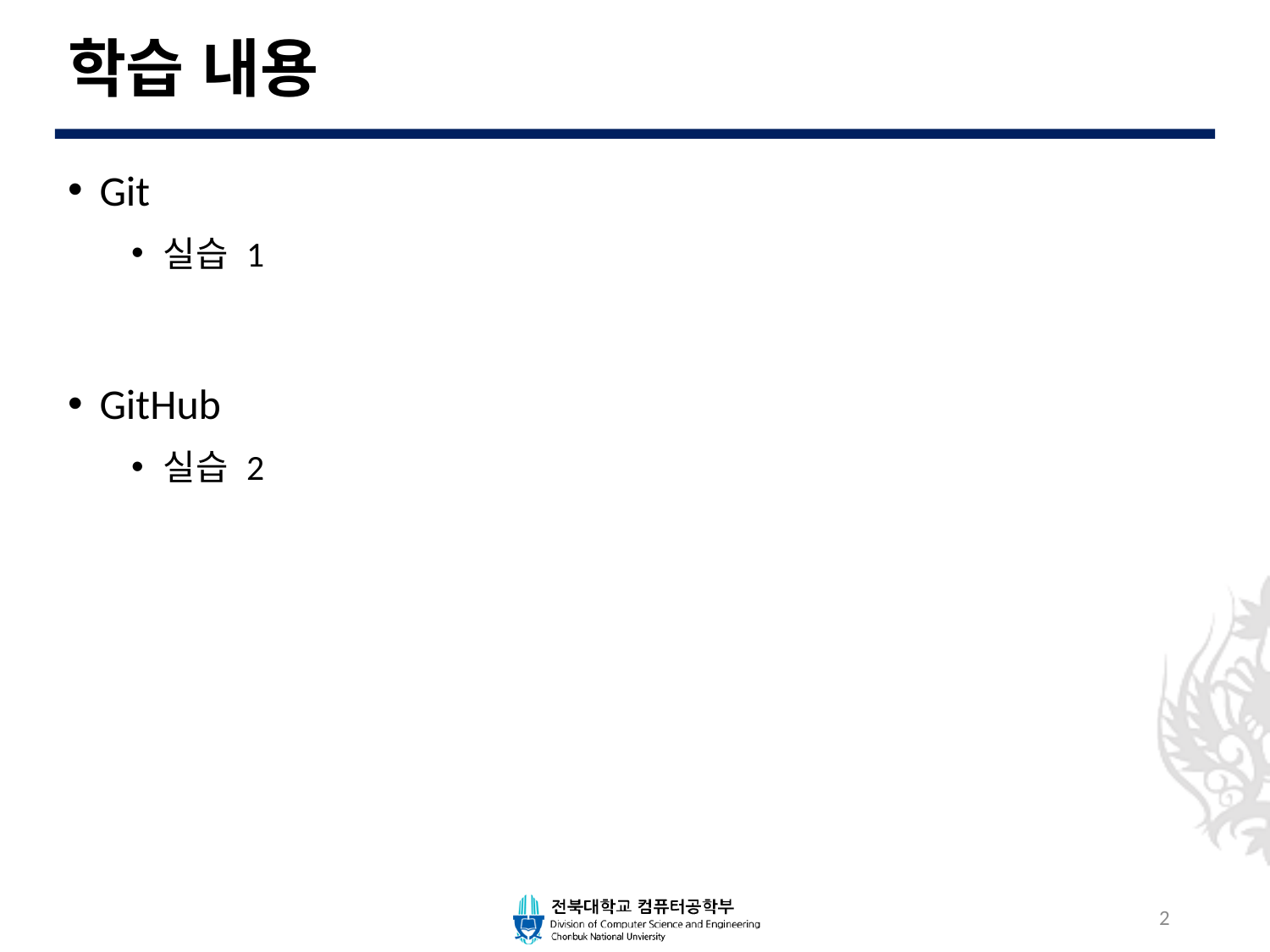

# 학습 내용
Git
실습 1

GitHub
실습 2
2